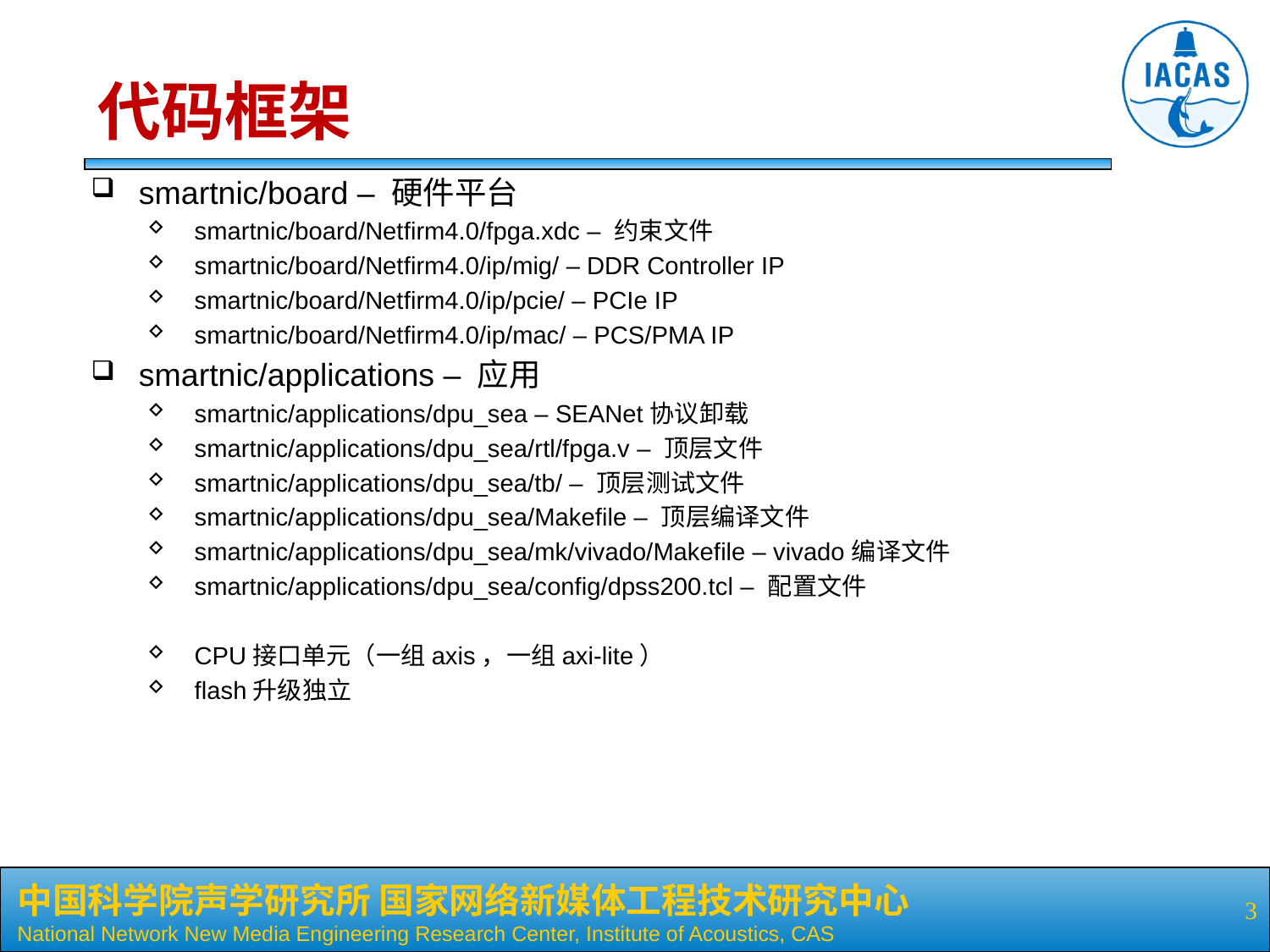

# 代码框架
smartnic/board – 硬件平台
smartnic/board/Netfirm4.0/fpga.xdc – 约束文件
smartnic/board/Netfirm4.0/ip/mig/ – DDR Controller IP
smartnic/board/Netfirm4.0/ip/pcie/ – PCIe IP
smartnic/board/Netfirm4.0/ip/mac/ – PCS/PMA IP
smartnic/applications – 应用
smartnic/applications/dpu_sea – SEANet协议卸载
smartnic/applications/dpu_sea/rtl/fpga.v – 顶层文件
smartnic/applications/dpu_sea/tb/ – 顶层测试文件
smartnic/applications/dpu_sea/Makefile – 顶层编译文件
smartnic/applications/dpu_sea/mk/vivado/Makefile – vivado编译文件
smartnic/applications/dpu_sea/config/dpss200.tcl – 配置文件

CPU接口单元（一组axis，一组axi-lite）
flash升级独立